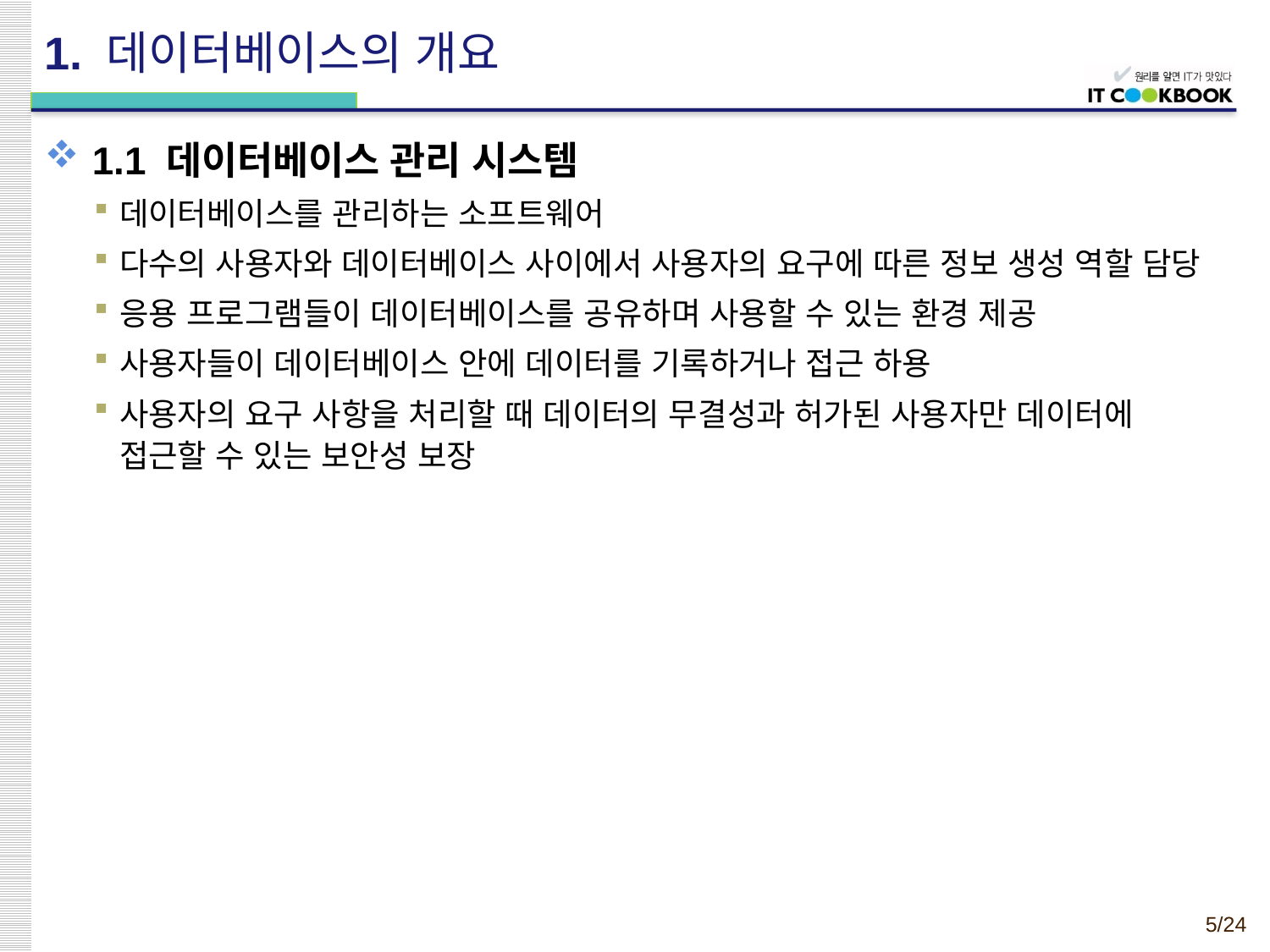

# 1. 데이터베이스의 개요
1.1 데이터베이스 관리 시스템
데이터베이스를 관리하는 소프트웨어
다수의 사용자와 데이터베이스 사이에서 사용자의 요구에 따른 정보 생성 역할 담당
응용 프로그램들이 데이터베이스를 공유하며 사용할 수 있는 환경 제공
사용자들이 데이터베이스 안에 데이터를 기록하거나 접근 하용
사용자의 요구 사항을 처리할 때 데이터의 무결성과 허가된 사용자만 데이터에 접근할 수 있는 보안성 보장